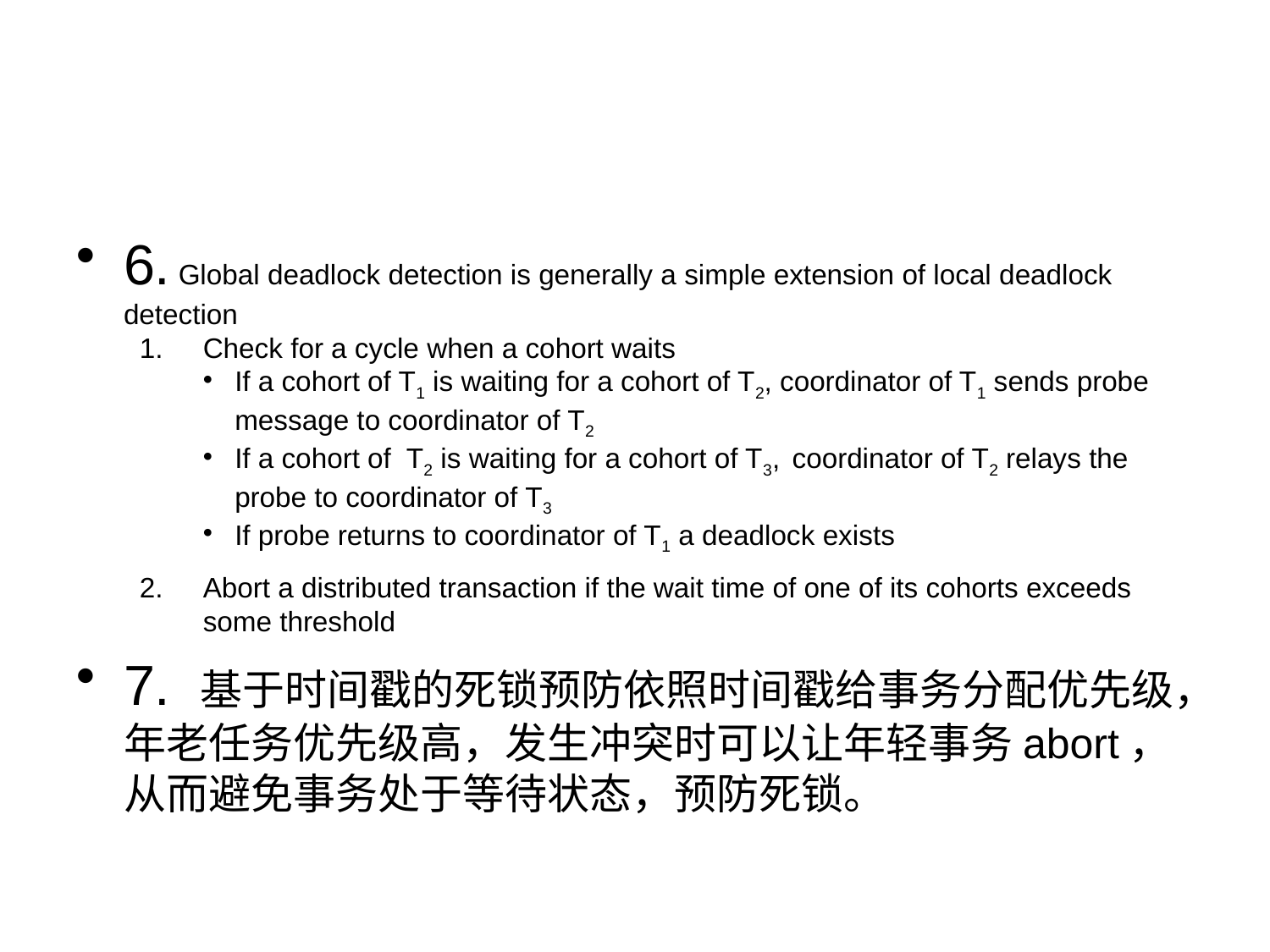

#
6. Global deadlock detection is generally a simple extension of local deadlock detection
Check for a cycle when a cohort waits
If a cohort of T1 is waiting for a cohort of T2, coordinator of T1 sends probe  message to coordinator of T2
If a cohort of  T2 is waiting for a cohort of T3,  coordinator of T2 relays the probe to coordinator of T3
If probe returns to coordinator of T1 a deadlock exists
Abort a distributed transaction if the wait time of one of its cohorts exceeds some threshold
7. 基于时间戳的死锁预防依照时间戳给事务分配优先级，年老任务优先级高，发生冲突时可以让年轻事务abort，从而避免事务处于等待状态，预防死锁。